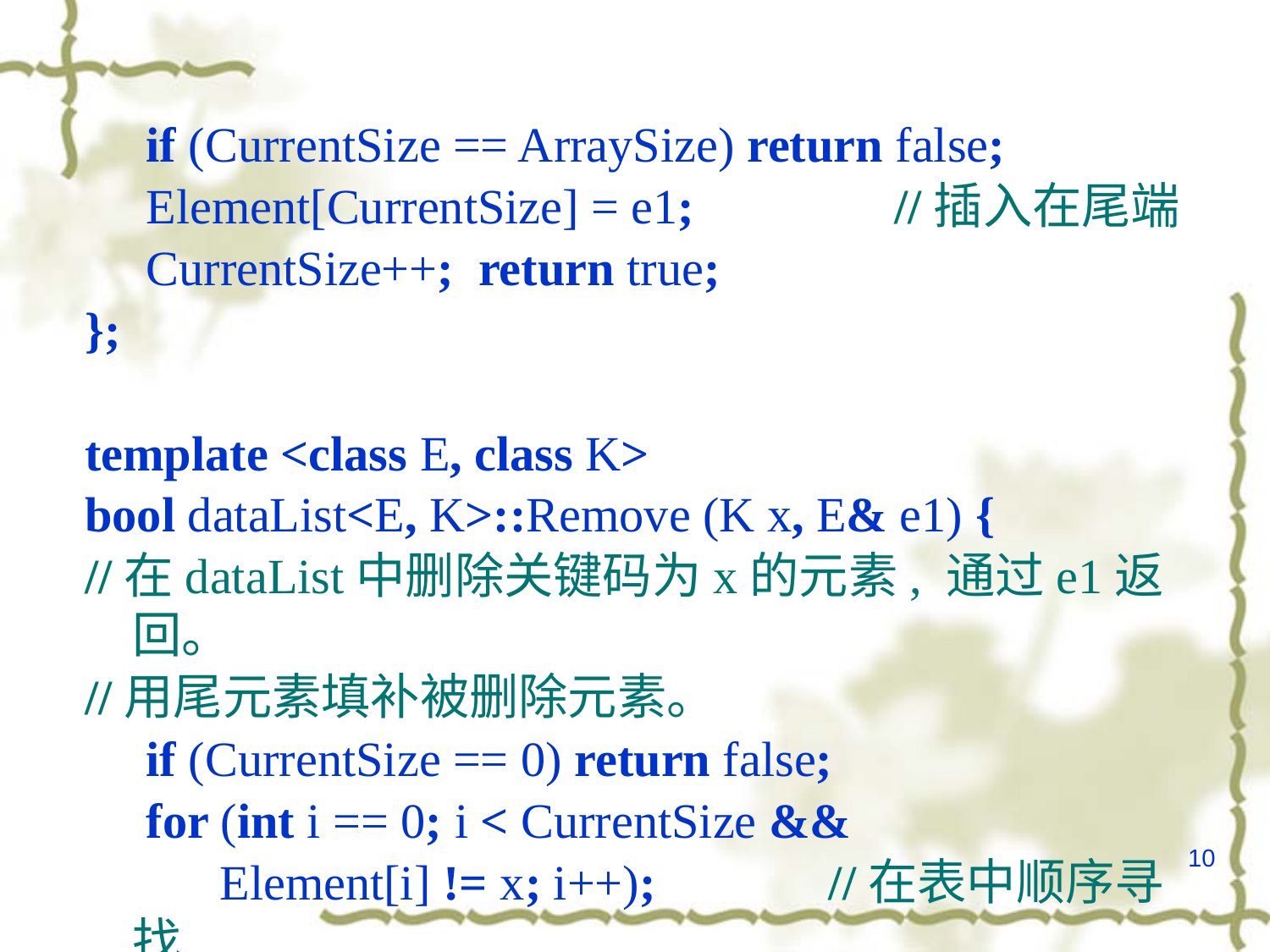

if (CurrentSize == ArraySize) return false;
     Element[CurrentSize] = e1;		//插入在尾端
     CurrentSize++;  return true;
};

template <class E, class K>
bool dataList<E, K>::Remove (K x, E& e1) {
//在dataList中删除关键码为x的元素, 通过e1返回。
//用尾元素填补被删除元素。
     if (CurrentSize == 0) return false;
     for (int i == 0; i < CurrentSize &&
           Element[i] != x; i++);	     //在表中顺序寻找
10